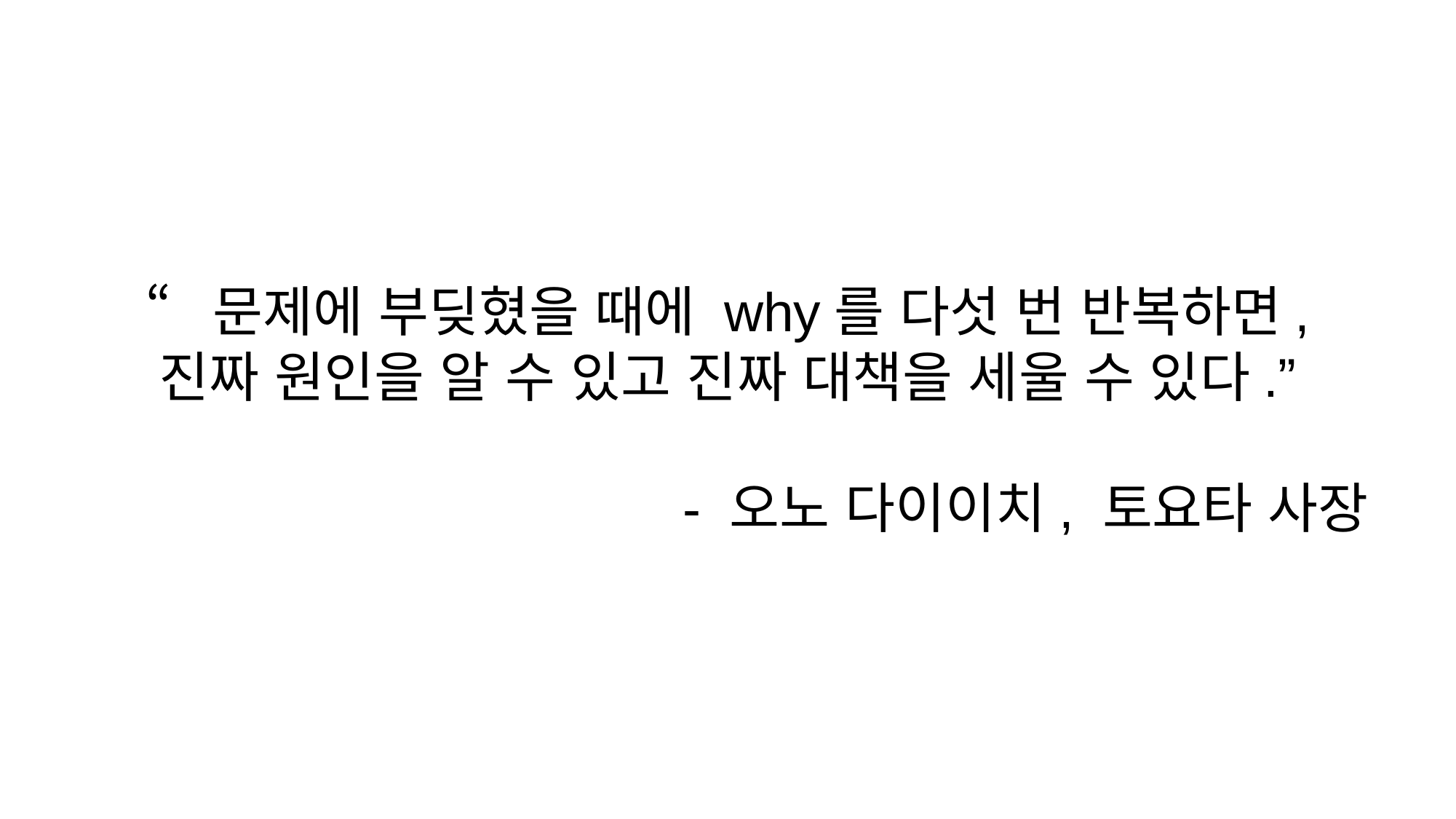

“문제에 부딪혔을 때에 why를 다섯 번 반복하면, 진짜 원인을 알 수 있고 진짜 대책을 세울 수 있다.”

- 오노 다이이치, 토요타 사장